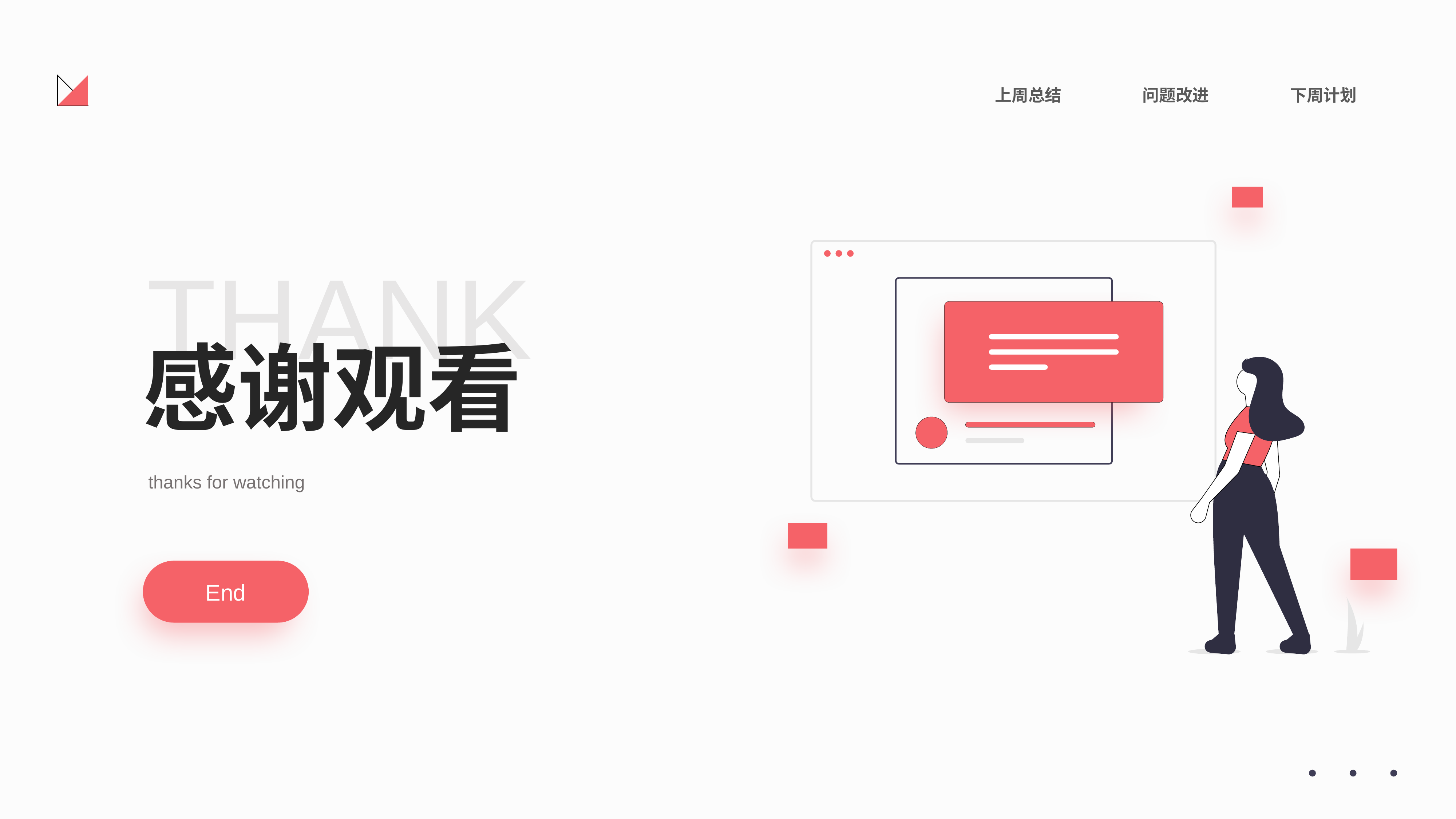

上周总结
问题改进
下周计划

THANK
感谢观看
thanks for watching
End